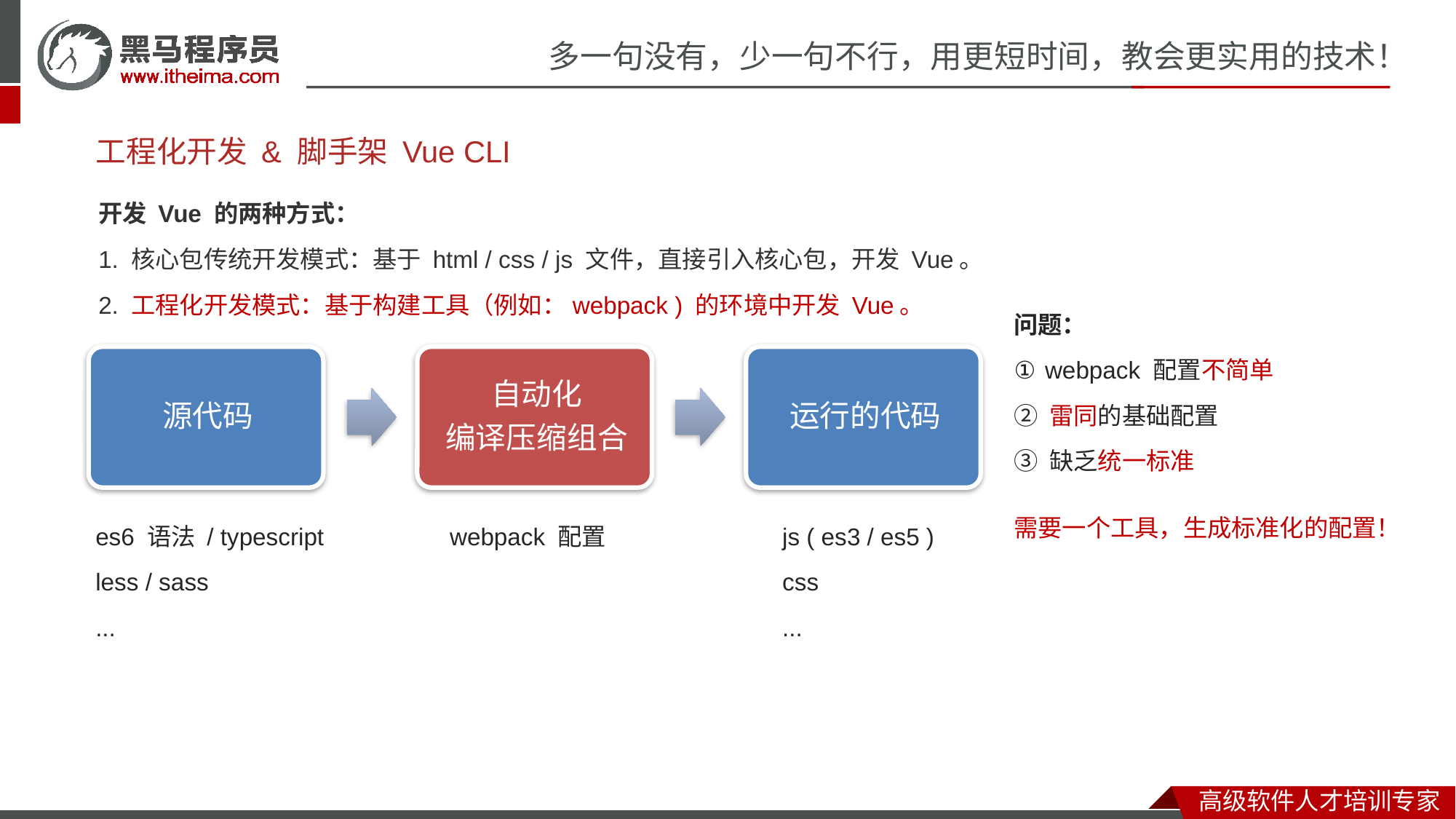

# 工程化开发 & 脚手架 Vue CLI
开发 Vue 的两种方式：
1. 核心包传统开发模式：基于 html / css / js 文件，直接引入核心包，开发 Vue。
2. 工程化开发模式：基于构建工具（例如：webpack ) 的环境中开发 Vue。
源代码

自动化
编译压缩组合

运行的代码
问题：
① webpack 配置不简单
② 雷同的基础配置
③ 缺乏统一标准

需要一个工具，生成标准化的配置！
es6 语法 / typescript
less / sass
...
webpack 配置
js ( es3 / es5 )
css
...